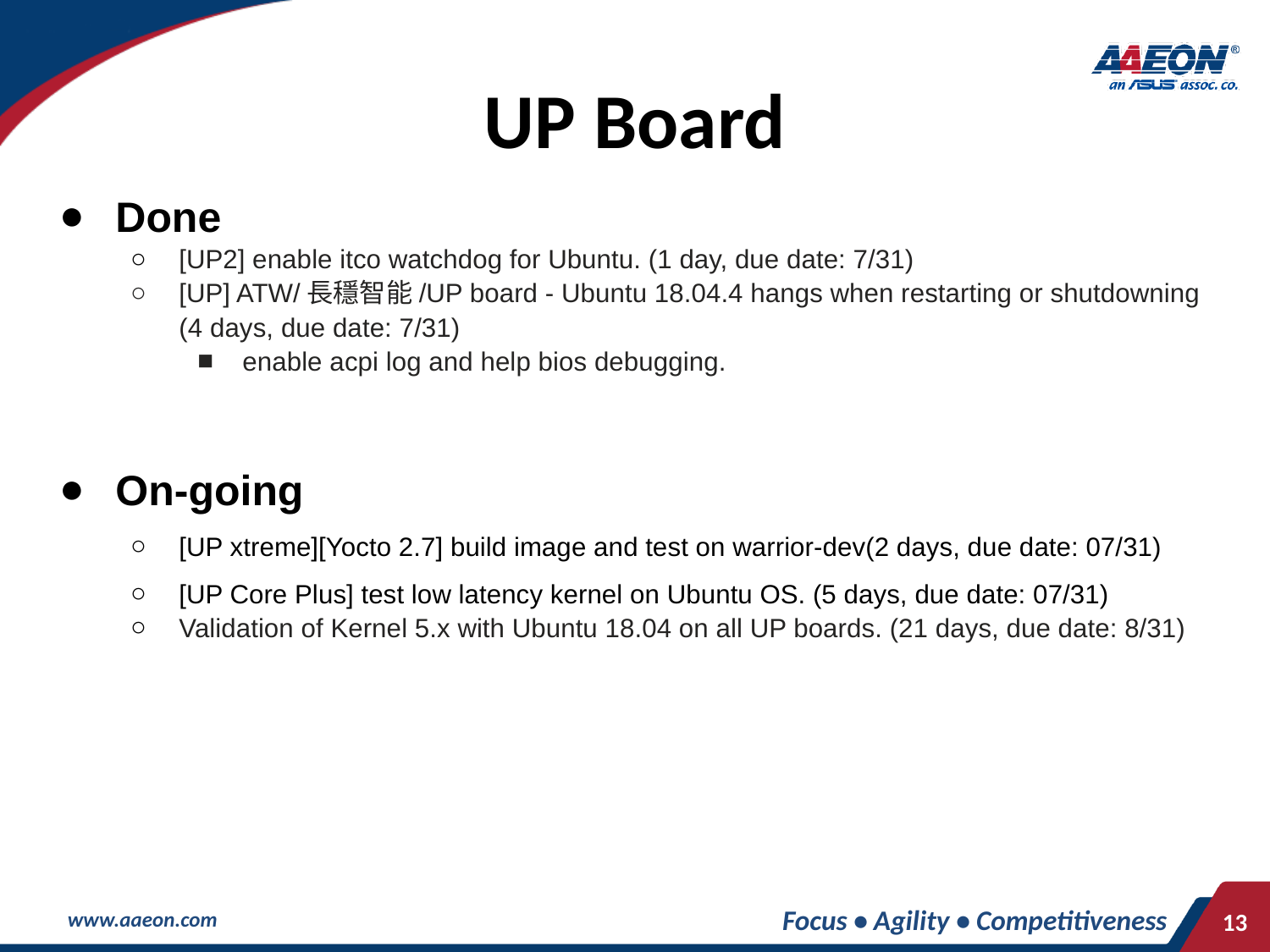

# UP Board
Done
[UP2] enable itco watchdog for Ubuntu. (1 day, due date: 7/31)
[UP] ATW/長穩智能/UP board - Ubuntu 18.04.4 hangs when restarting or shutdowning (4 days, due date: 7/31)
enable acpi log and help bios debugging.

On-going
[UP xtreme][Yocto 2.7] build image and test on warrior-dev(2 days, due date: 07/31)
[UP Core Plus] test low latency kernel on Ubuntu OS. (5 days, due date: 07/31)
Validation of Kernel 5.x with Ubuntu 18.04 on all UP boards. (21 days, due date: 8/31)

Focus • Agility • Competitiveness
13